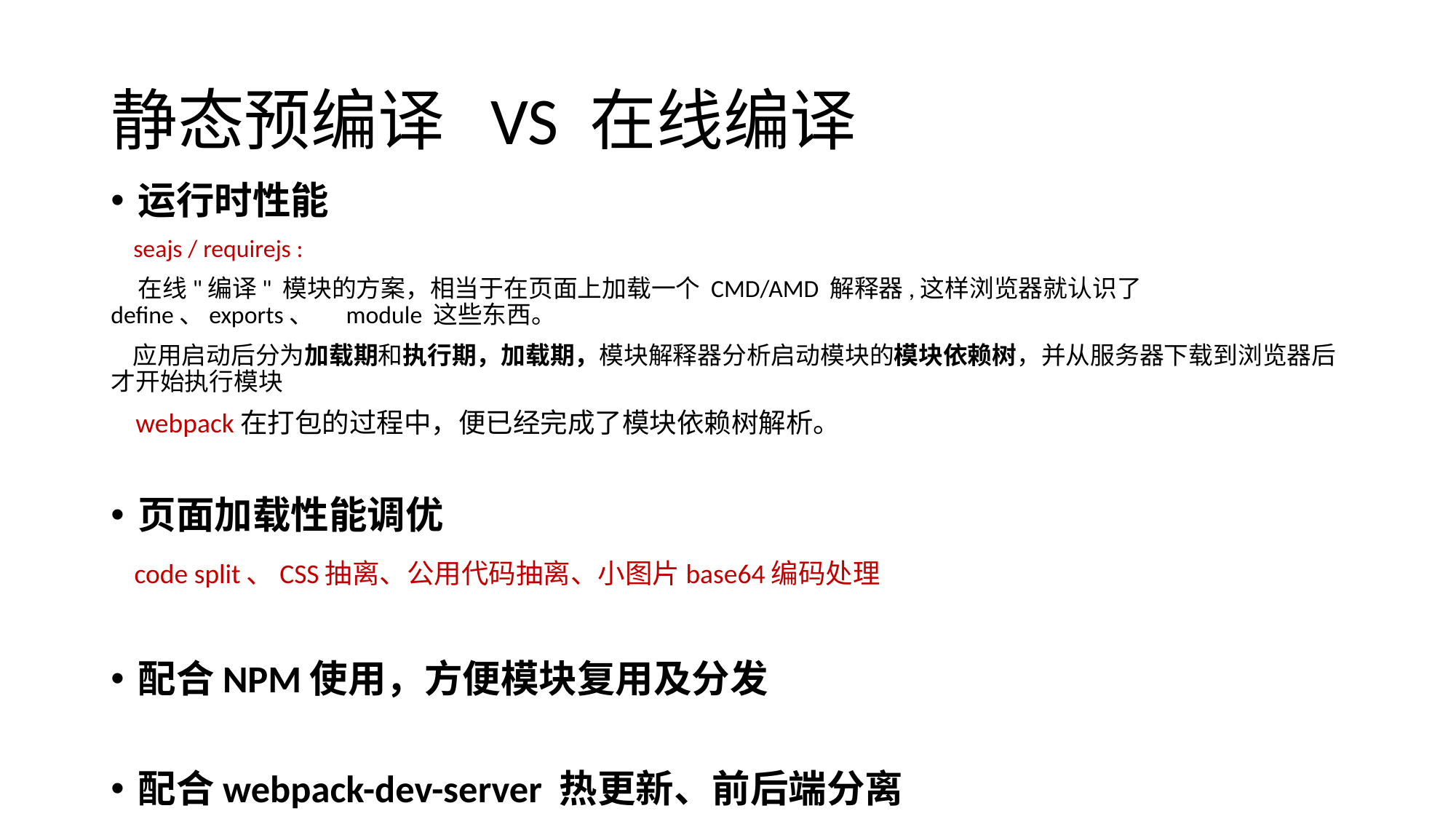

# 静态预编译  VS 在线编译
运行时性能
    seajs / requirejs :
    在线"编译" 模块的方案，相当于在页面上加载一个 CMD/AMD 解释器,这样浏览器就认识了 define、exports、     module 这些东西。
   应用启动后分为加载期和执行期，加载期，模块解释器分析启动模块的模块依赖树，并从服务器下载到浏览器后才开始执行模块
    webpack在打包的过程中，便已经完成了模块依赖树解析。

页面加载性能调优
   code split、CSS抽离、公用代码抽离、小图片base64编码处理

配合NPM使用，方便模块复用及分发

配合webpack-dev-server 热更新、前后端分离